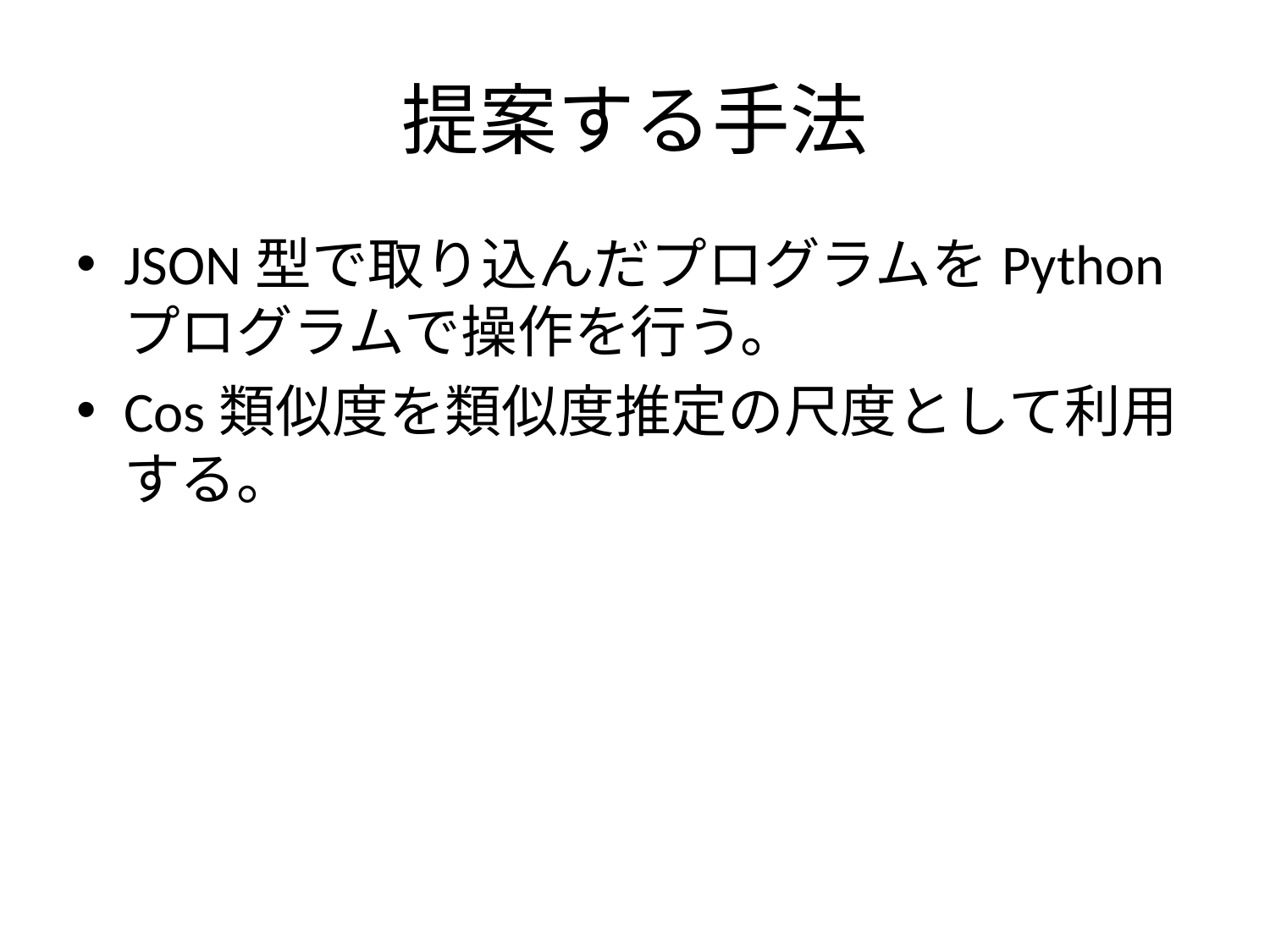

# 提案する手法
JSON型で取り込んだプログラムをPythonプログラムで操作を行う。
Cos類似度を類似度推定の尺度として利用する。